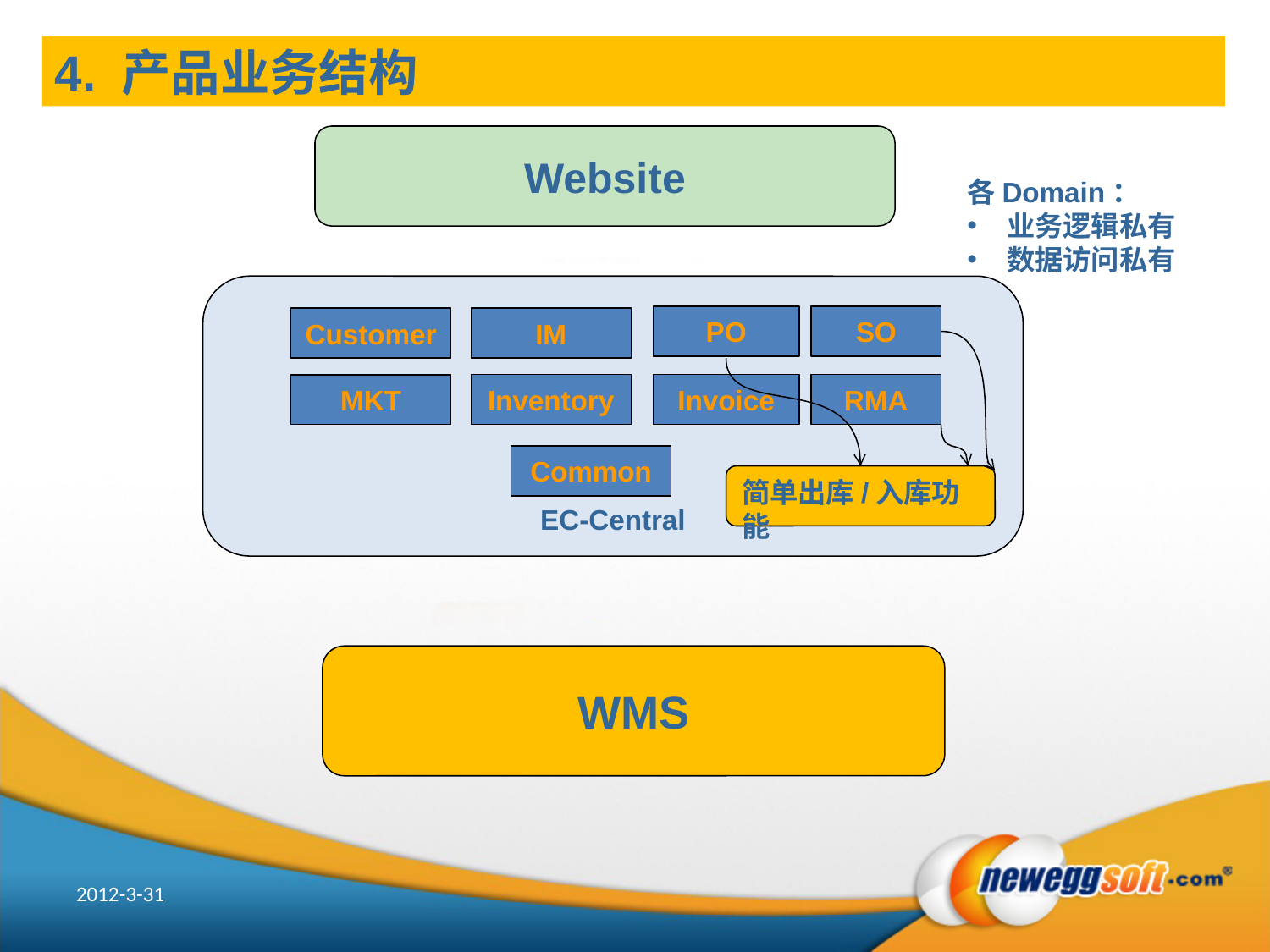

4. 产品业务结构
Website
各Domain：
业务逻辑私有
数据访问私有
EC-Central
PO
SO
Customer
IM
Inventory
Invoice
RMA
MKT
Common
简单出库/入库功能
WMS
2012-3-31